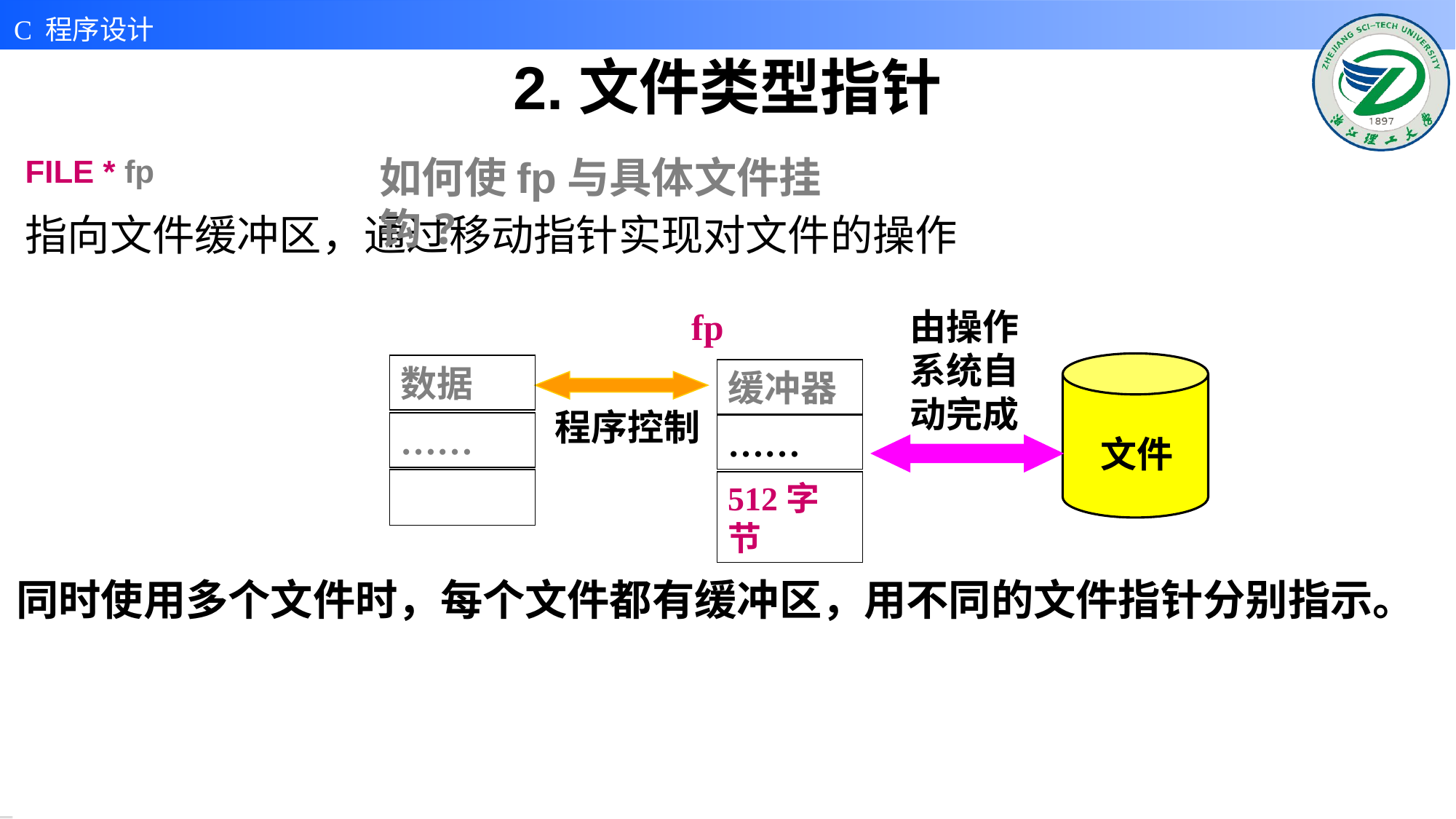

# 2.文件类型指针
如何使fp与具体文件挂钩?
FILE * fp
指向文件缓冲区，通过移动指针实现对文件的操作
fp
由操作系统自动完成

数据
缓冲器

程序控制
……
……
文件

512字节
同时使用多个文件时，每个文件都有缓冲区，用不同的文件指针分别指示。